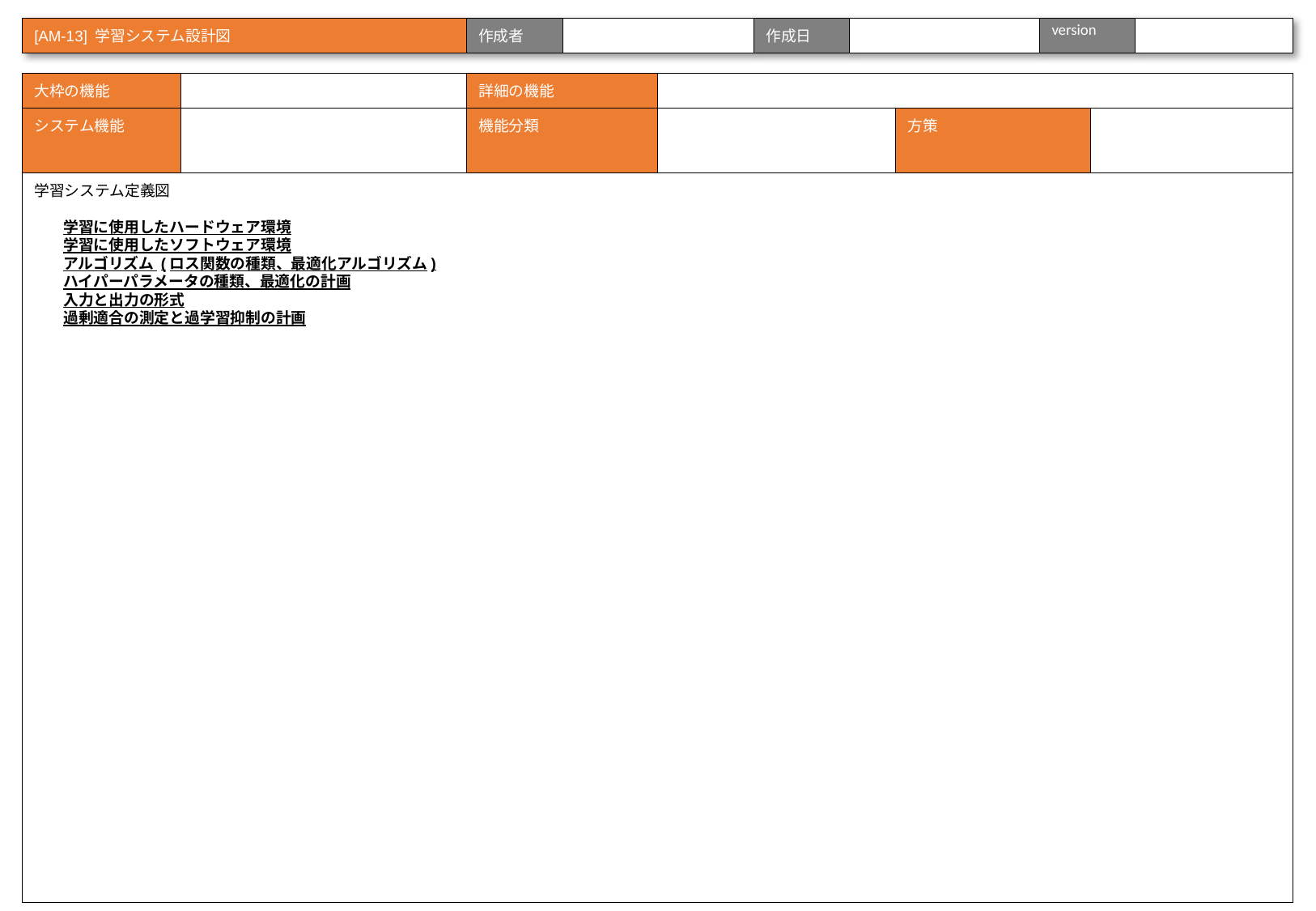

学習に使用したハードウェア環境
学習に使用したソフトウェア環境
アルゴリズム (ロス関数の種類、最適化アルゴリズム)
ハイパーパラメータの種類、最適化の計画
入力と出力の形式
過剰適合の測定と過学習抑制の計画